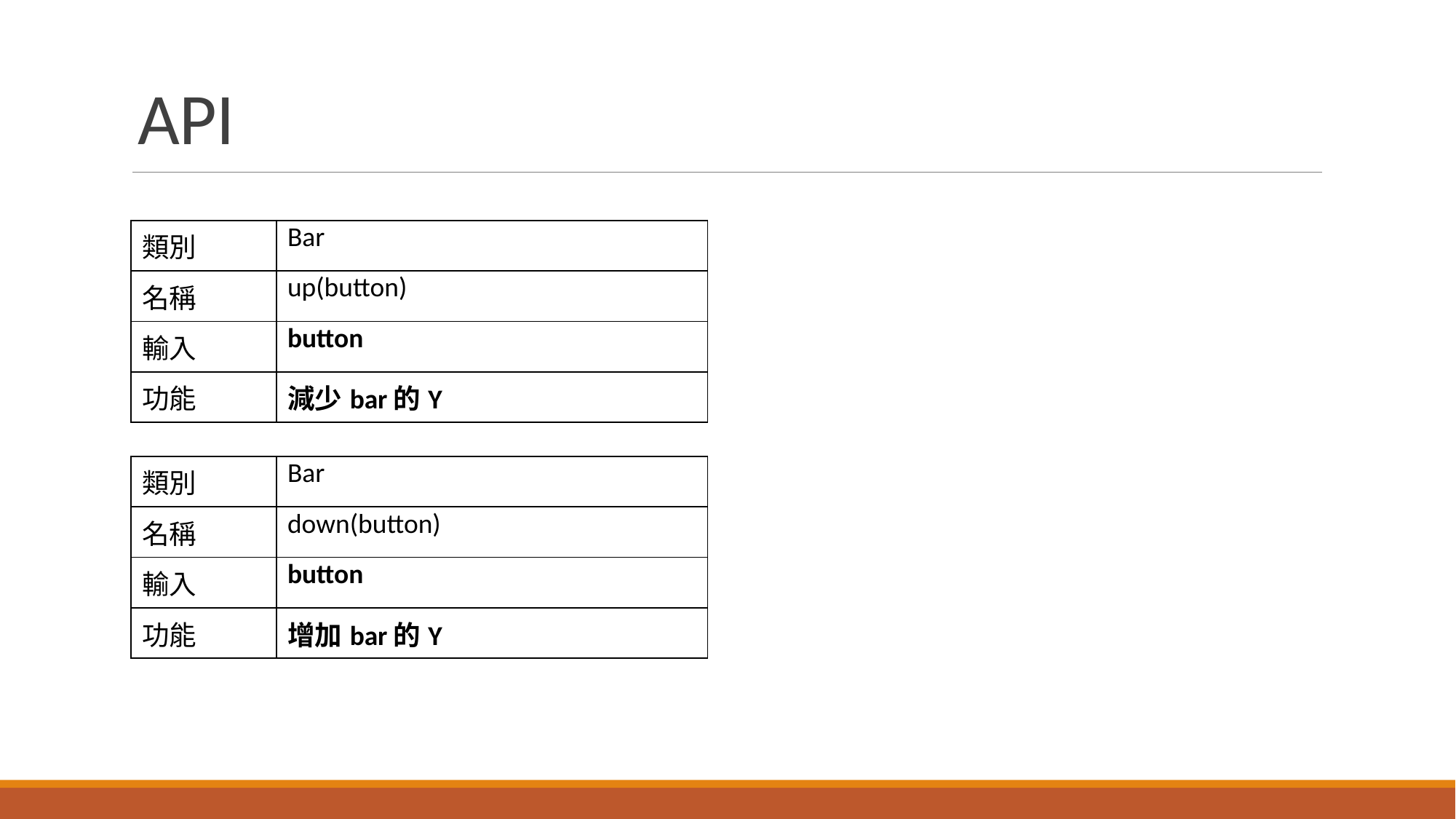

# API

| 類別 | Bar |
| --- | --- |
| 名稱 | up(button) |
| 輸入 | button |
| 功能 | 減少bar的Y |
| 類別 | Bar |
| --- | --- |
| 名稱 | down(button) |
| 輸入 | button |
| 功能 | 增加bar的Y |